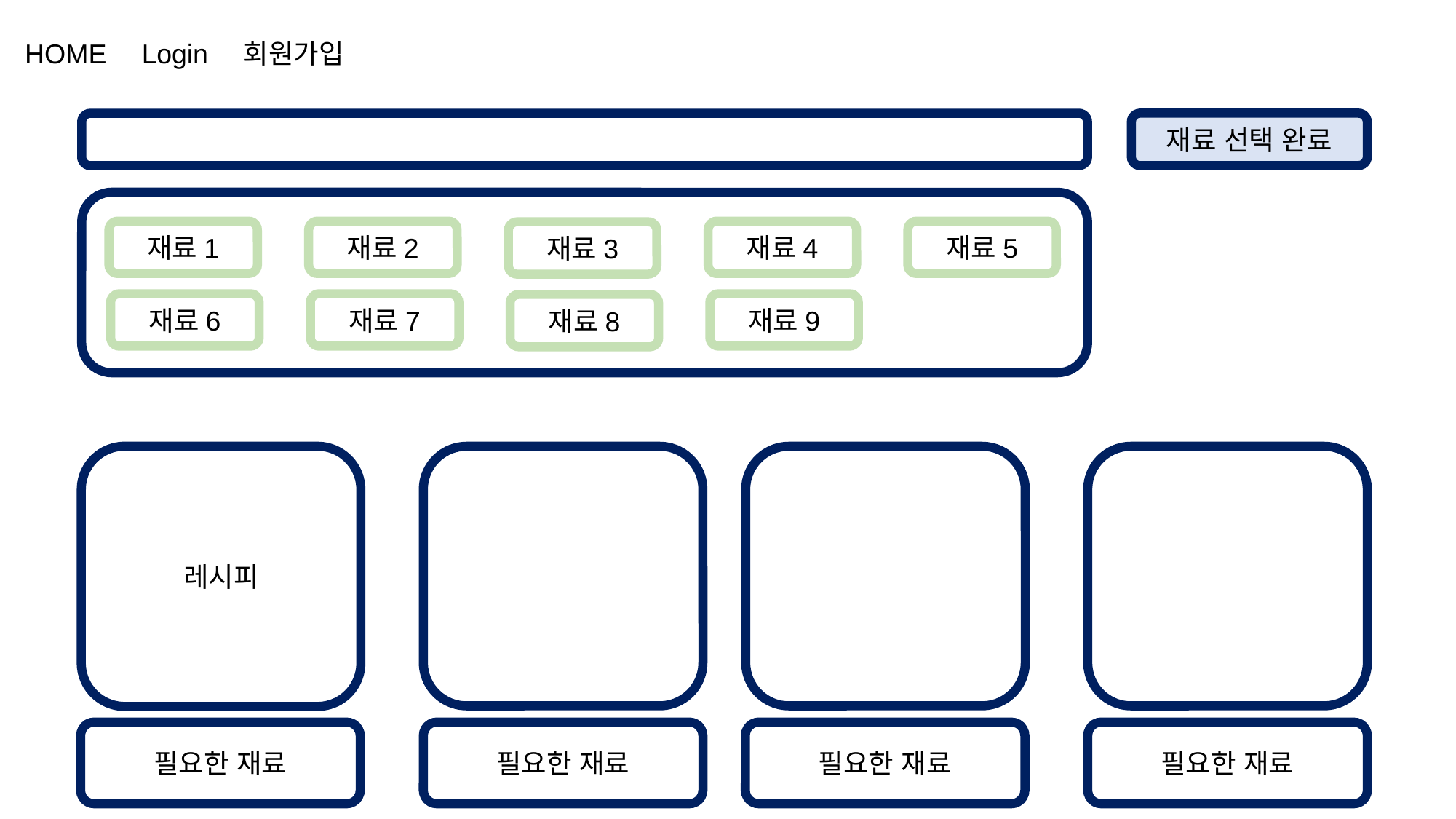

HOME
Login
회원가입
재료 선택 완료

재료5
재료1
재료2
재료4
재료3
재료6
재료7
재료9
재료8
레시피

필요한 재료
필요한 재료
필요한 재료
필요한 재료